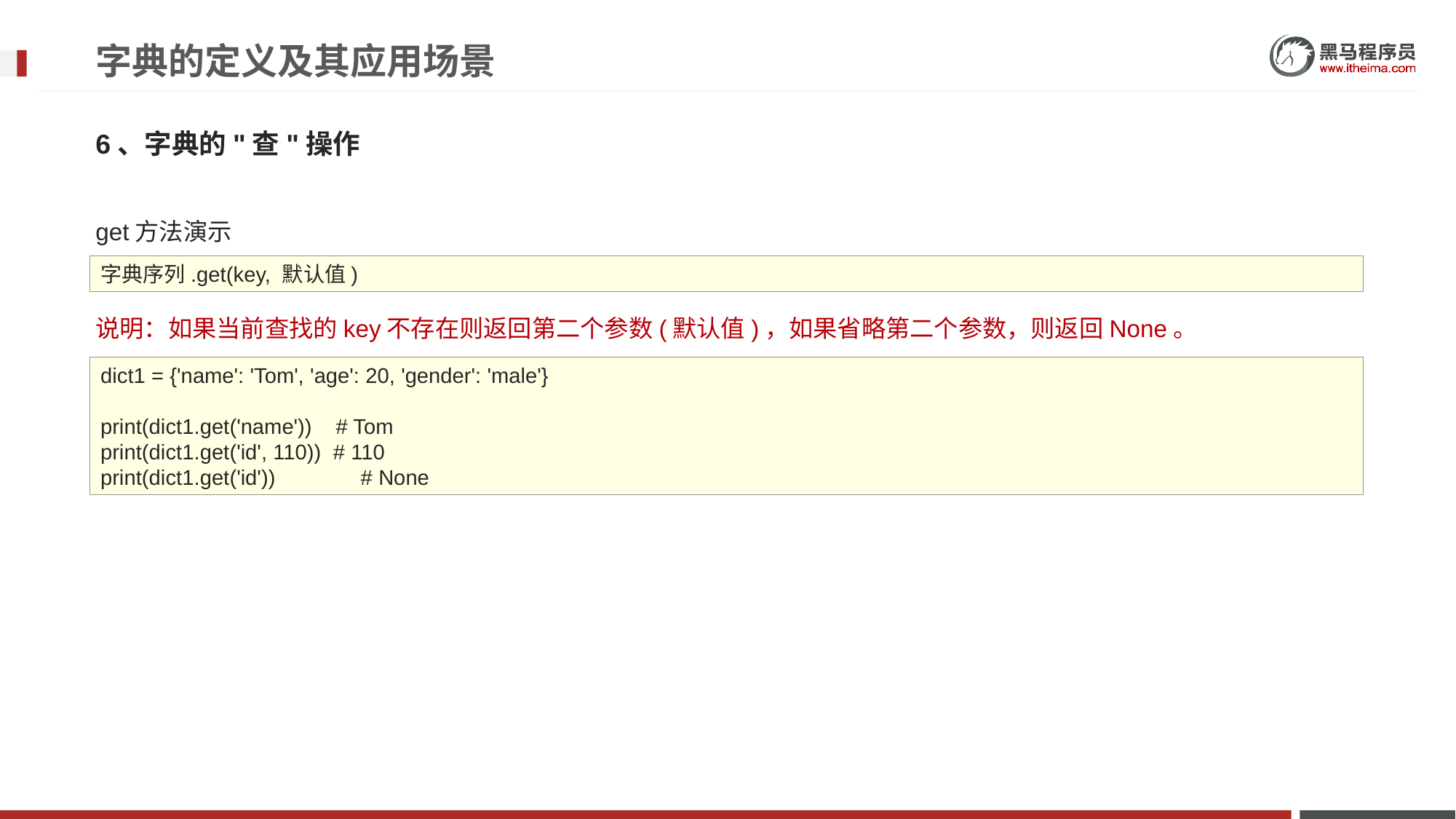

# 字典的定义及其应用场景
6、字典的"查"操作
get方法演示

说明：如果当前查找的key不存在则返回第二个参数(默认值)，如果省略第二个参数，则返回None。
字典序列.get(key, 默认值)
dict1 = {'name': 'Tom', 'age': 20, 'gender': 'male'}

print(dict1.get('name'))    # Tom
print(dict1.get('id', 110))  # 110
print(dict1.get('id'))  	       # None